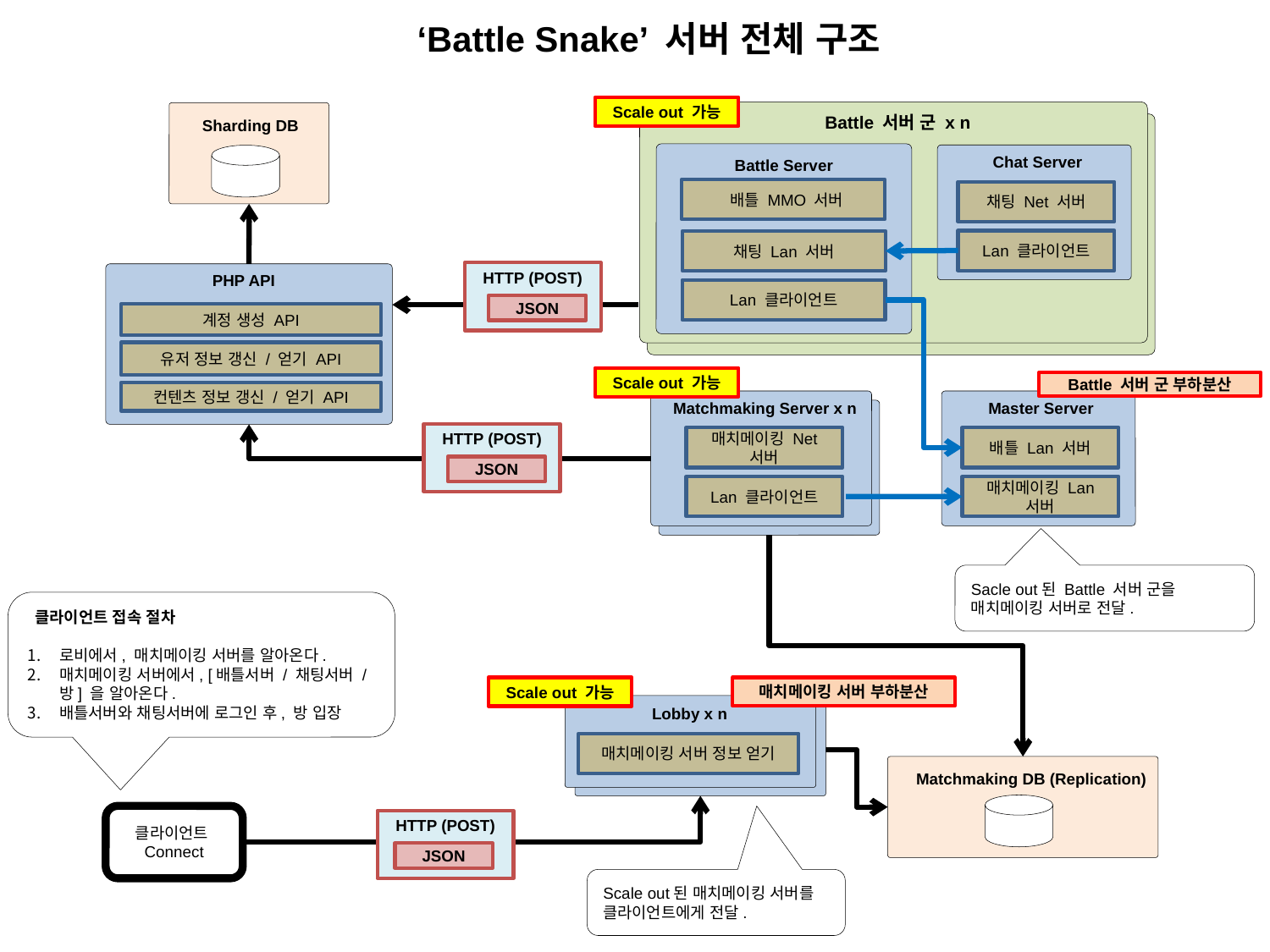

‘Battle Snake’ 서버 전체 구조
Scale out 가능

Battle 서버 군 x n

Sharding DB

Battle Server

Chat Server

 배틀 MMO 서버
채팅 Net 서버
Lan 클라이언트
채팅 Lan 서버
HTTP (POST)

JSON

PHP API
Lan 클라이언트
계정 생성 API
유저 정보 갱신 / 얻기 API
Scale out 가능
Battle 서버 군 부하분산
컨텐츠 정보 갱신 / 얻기 API

Matchmaking Server x n

Master Server

HTTP (POST)

JSON
매치메이킹 Net 서버
배틀 Lan 서버
Lan 클라이언트
매치메이킹 Lan 서버
Sacle out된 Battle 서버 군을 매치메이킹 서버로 전달.
 클라이언트 접속 절차

로비에서, 매치메이킹 서버를 알아온다.
매치메이킹 서버에서, [배틀서버 / 채팅서버 / 방] 을 알아온다.
배틀서버와 채팅서버에 로그인 후, 방 입장
Scale out 가능
매치메이킹 서버 부하분산

Lobby x n

매치메이킹 서버 정보 얻기

Matchmaking DB (Replication)

클라이언트
Connect
HTTP (POST)

JSON
Scale out된 매치메이킹 서버를 클라이언트에게 전달.